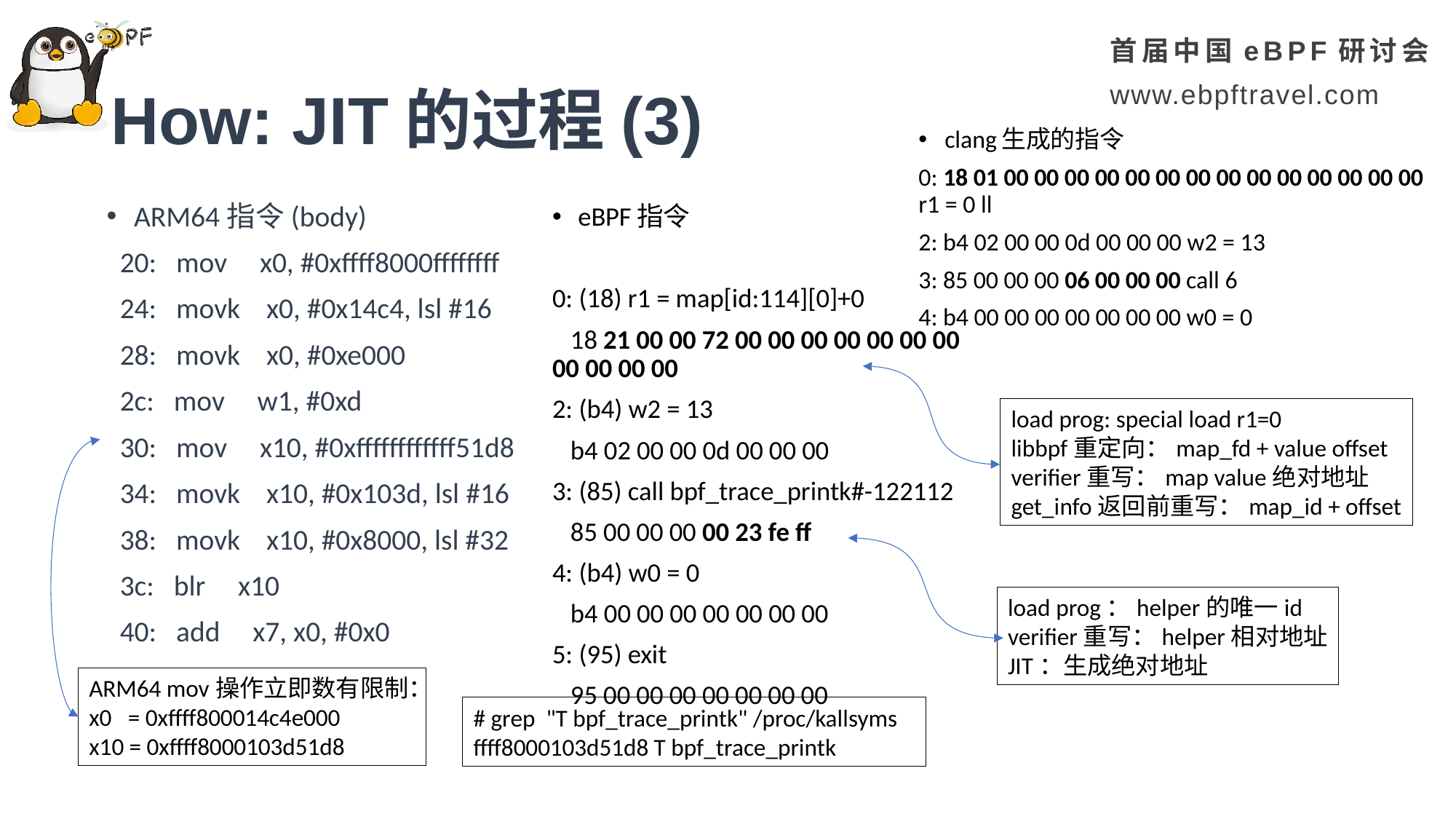

# How: JIT的过程(3)
clang生成的指令
0: 18 01 00 00 00 00 00 00 00 00 00 00 00 00 00 00 r1 = 0 ll
2: b4 02 00 00 0d 00 00 00 w2 = 13
3: 85 00 00 00 06 00 00 00 call 6
4: b4 00 00 00 00 00 00 00 w0 = 0
ARM64指令(body)
  20:   mov     x0, #0xffff8000ffffffff
  24:   movk    x0, #0x14c4, lsl #16
  28:   movk    x0, #0xe000
  2c:   mov     w1, #0xd
  30:   mov     x10, #0xffffffffffff51d8
  34:   movk    x10, #0x103d, lsl #16
  38:   movk    x10, #0x8000, lsl #32
  3c:   blr     x10
  40:   add     x7, x0, #0x0
eBPF指令

0: (18) r1 = map[id:114][0]+0
   18 21 00 00 72 00 00 00 00 00 00 00 00 00 00 00
2: (b4) w2 = 13
   b4 02 00 00 0d 00 00 00
3: (85) call bpf_trace_printk#-122112
   85 00 00 00 00 23 fe ff
4: (b4) w0 = 0
   b4 00 00 00 00 00 00 00
5: (95) exit
   95 00 00 00 00 00 00 00
load prog: special load r1=0
libbpf重定向：map_fd + value offset
verifier重写：map value绝对地址
get_info返回前重写：map_id + offset
load prog：helper的唯一id
verifier重写：helper相对地址
JIT：生成绝对地址
ARM64 mov操作立即数有限制：
x0   = 0xffff800014c4e000
x10 = 0xffff8000103d51d8
# grep  "T bpf_trace_printk" /proc/kallsyms
ffff8000103d51d8 T bpf_trace_printk